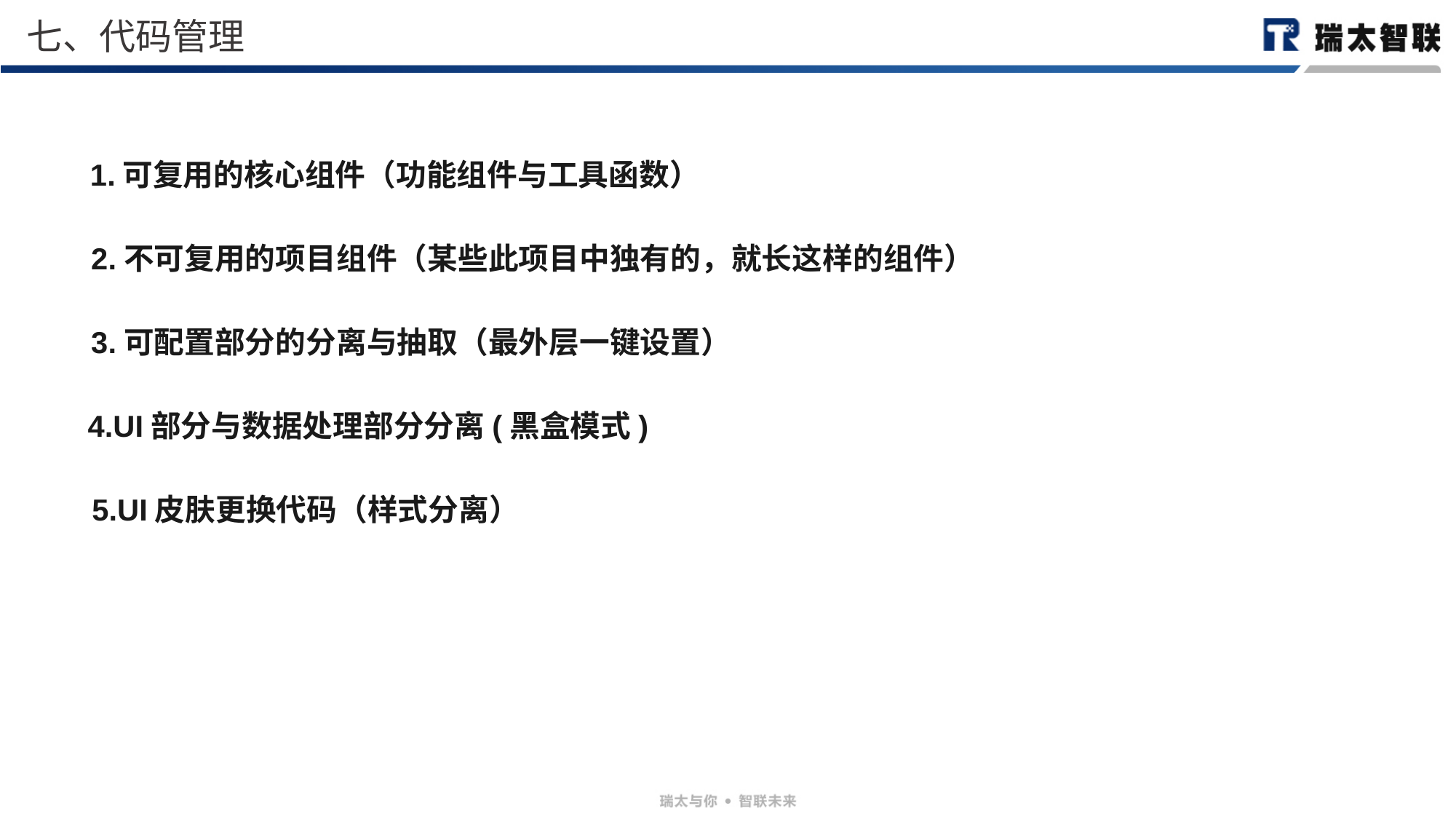

七、代码管理
1.可复用的核心组件（功能组件与工具函数）

2.不可复用的项目组件（某些此项目中独有的，就长这样的组件）
3.可配置部分的分离与抽取（最外层一键设置）
4.UI部分与数据处理部分分离(黑盒模式)
5.UI皮肤更换代码（样式分离）